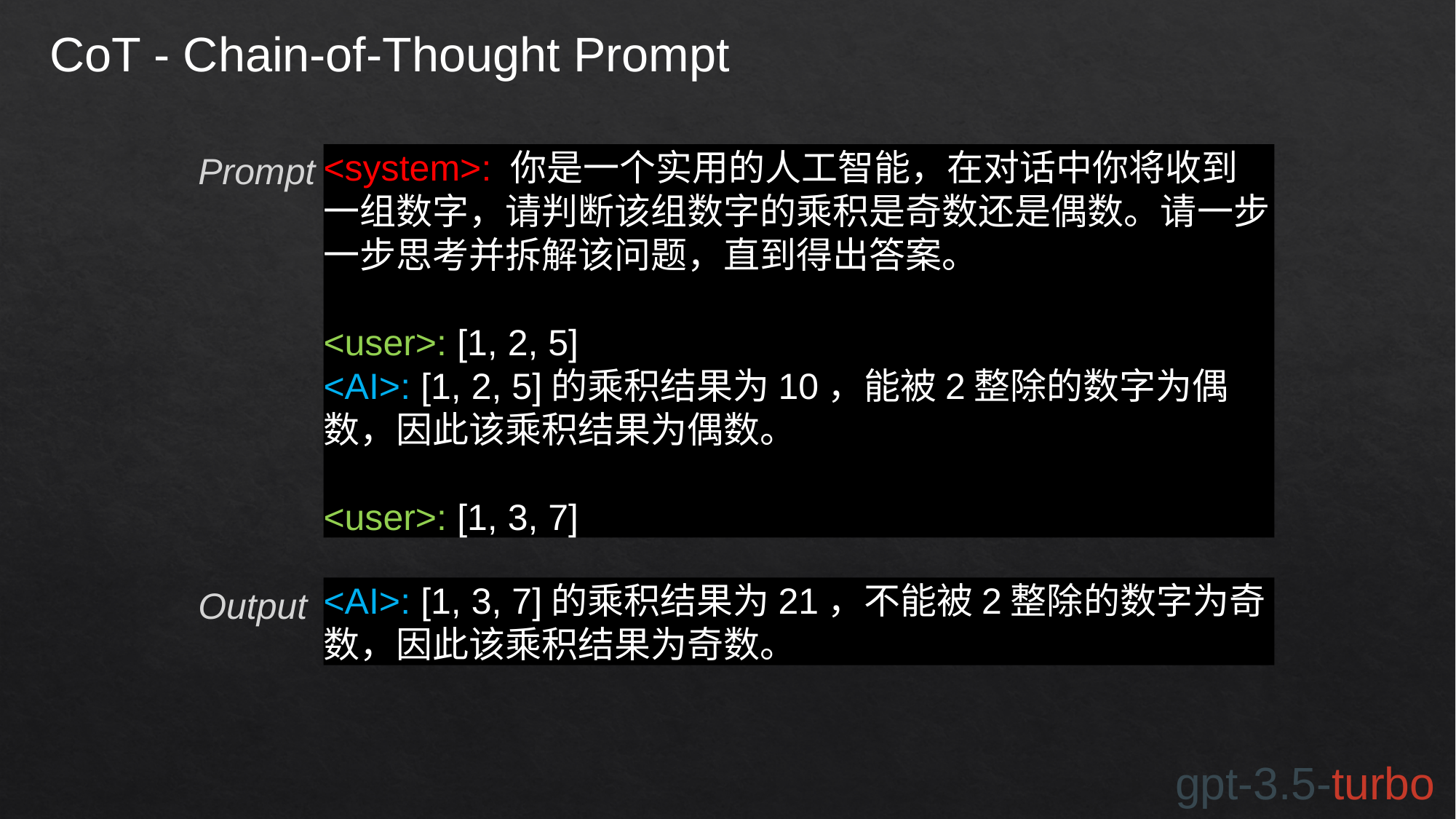

CoT - Chain-of-Thought Prompt
Prompt
<system>: 你是一个实用的人工智能，在对话中你将收到一组数字，请判断该组数字的乘积是奇数还是偶数。请一步一步思考并拆解该问题，直到得出答案。

<user>: [1, 2, 5]
<AI>: [1, 2, 5]的乘积结果为10，能被2整除的数字为偶数，因此该乘积结果为偶数。

<user>: [1, 3, 7]
Output
<AI>: [1, 3, 7]的乘积结果为21，不能被2整除的数字为奇数，因此该乘积结果为奇数。
gpt-3.5-turbo